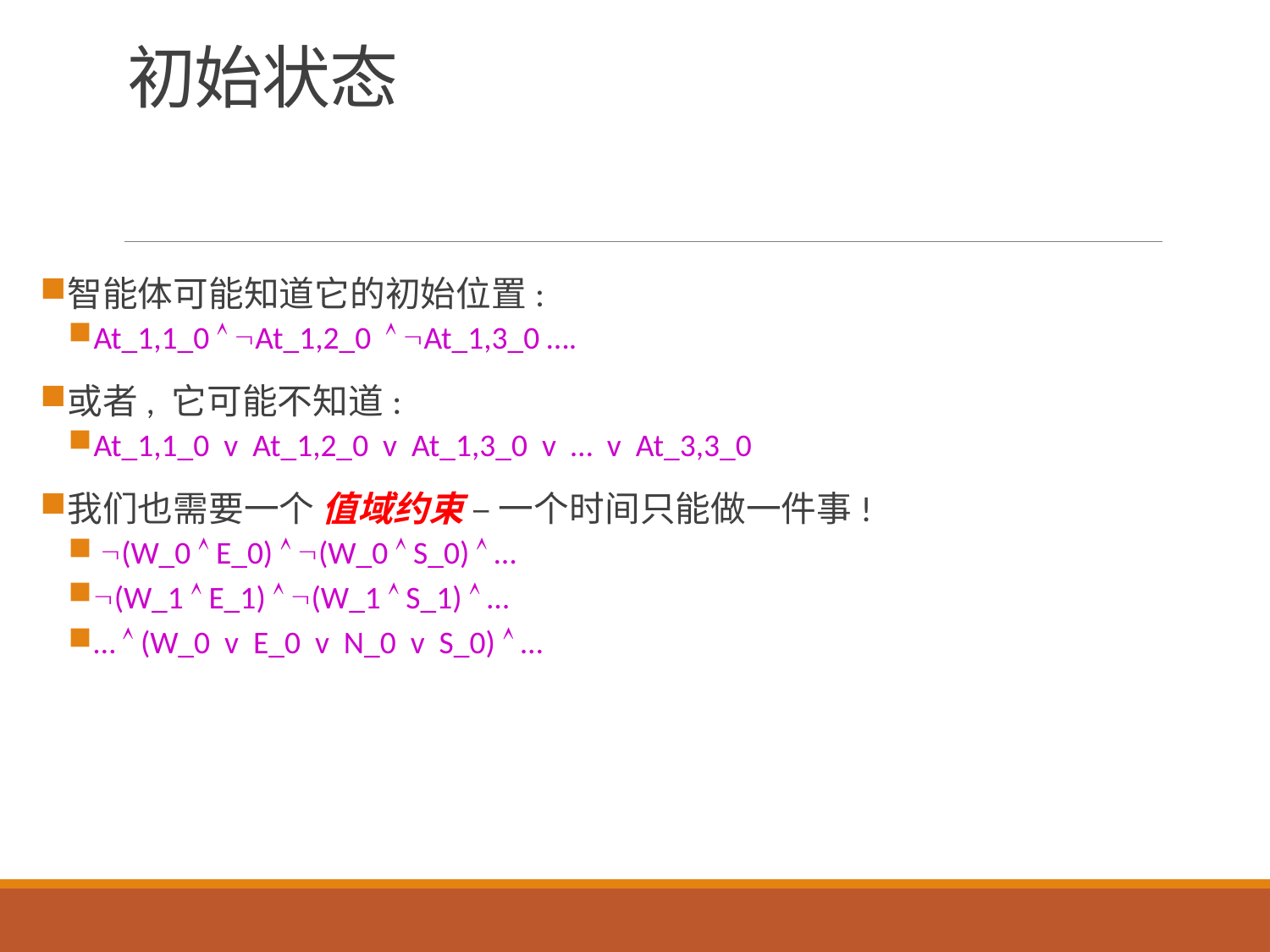

# 初始状态
智能体可能知道它的初始位置:
At_1,1_0 ∧ ¬At_1,2_0  ∧ ¬At_1,3_0 ….
或者, 它可能不知道:
At_1,1_0  v  At_1,2_0  v  At_1,3_0  v  …  v  At_3,3_0
我们也需要一个 值域约束 – 一个时间只能做一件事!
 ¬(W_0 ∧ E_0) ∧ ¬(W_0 ∧ S_0) ∧ …
¬(W_1 ∧ E_1) ∧ ¬(W_1 ∧ S_1) ∧ …
… ∧ (W_0  v  E_0  v  N_0  v  S_0) ∧ …